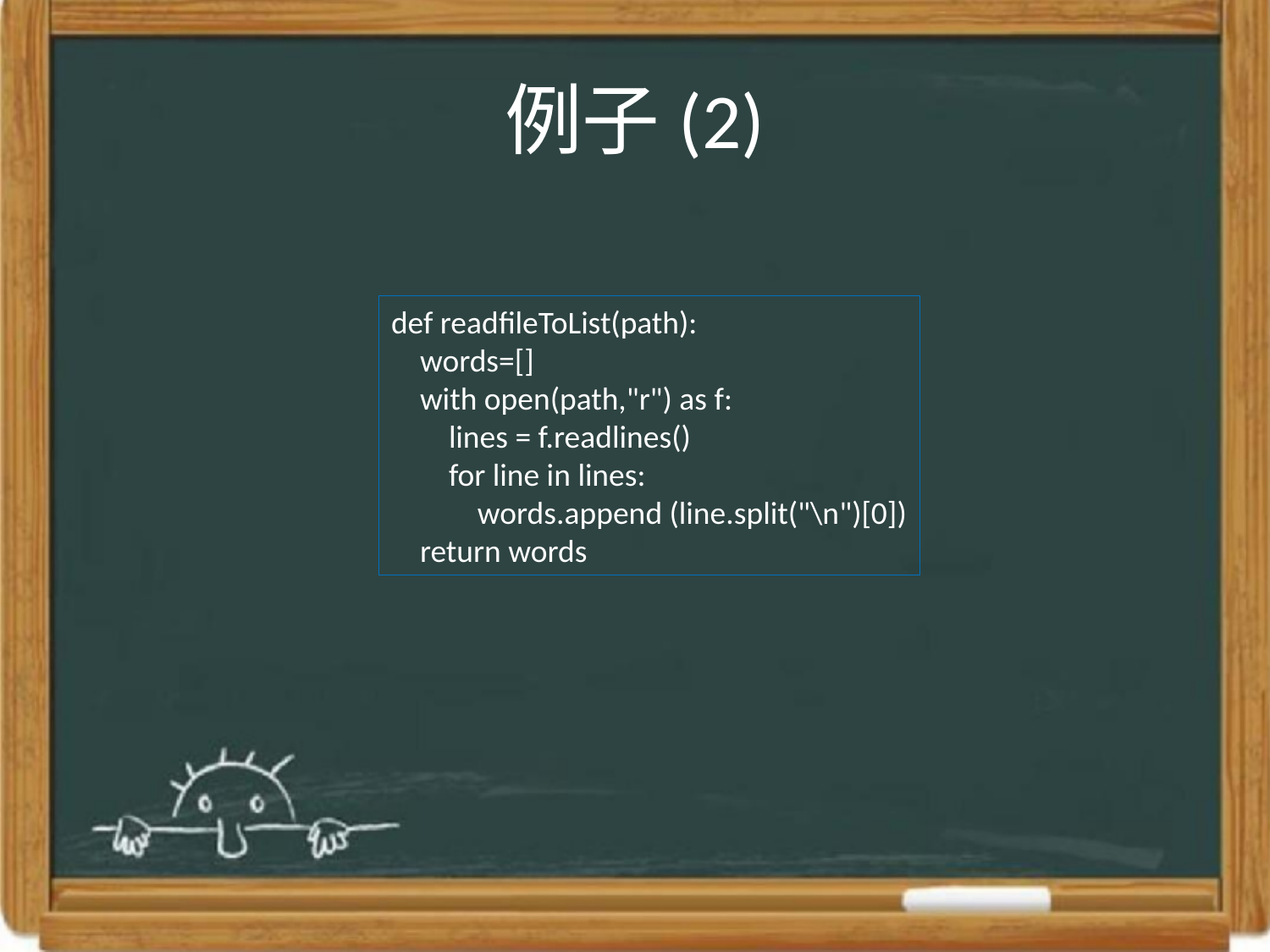

# 例子(2)
def readfileToList(path):
    words=[]
    with open(path,"r") as f:
        lines = f.readlines()
        for line in lines:
            words.append (line.split("\n")[0])
    return words